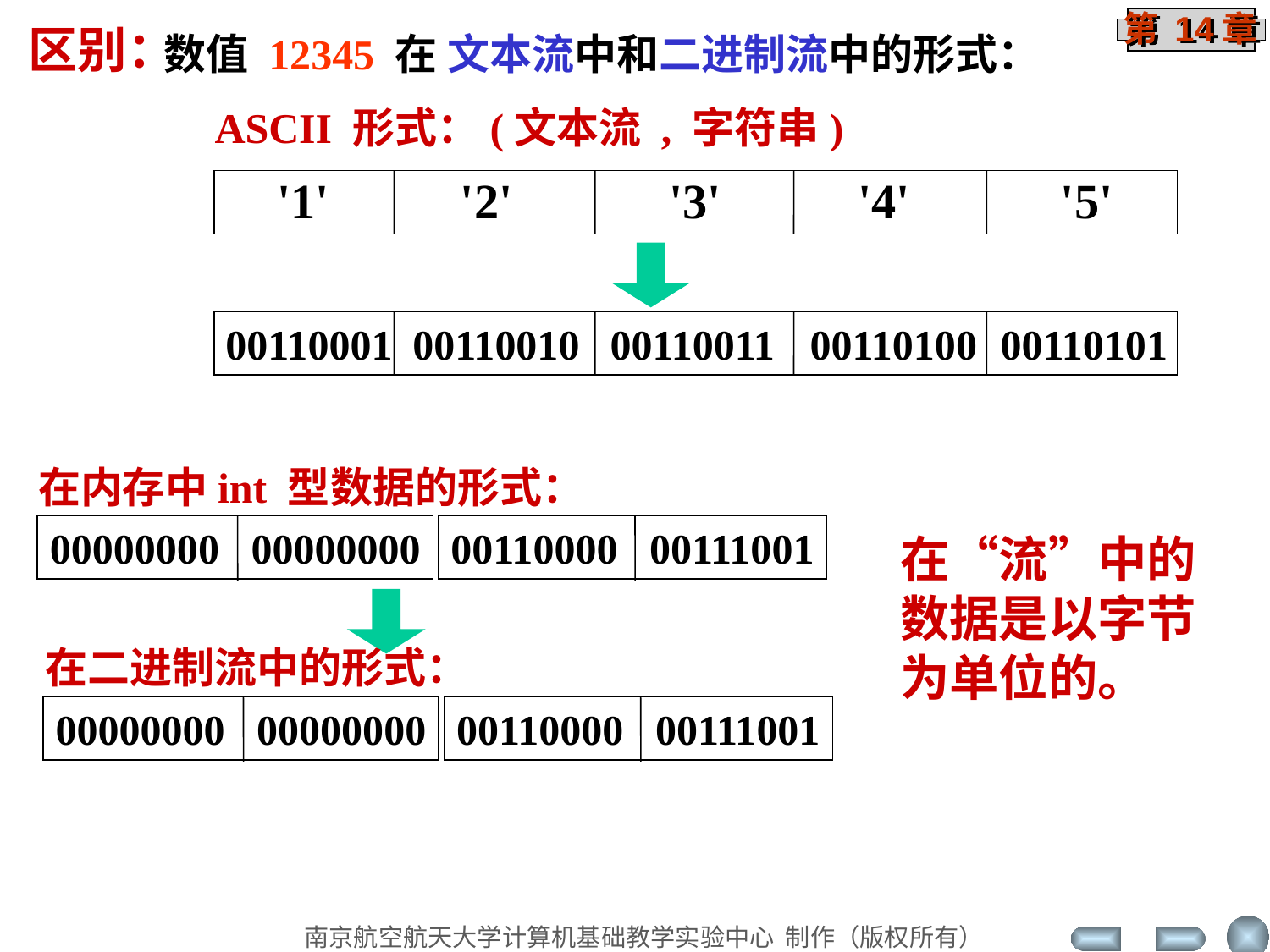

区别：
数值 12345 在 文本流中和二进制流中的形式：
  ASCII 形式：(文本流 , 字符串)
     '1'
    '2'
     '3'
    '4'
     '5'

00110001

00110010
00110011
00110100
00110101
在内存中int 型数据的形式：
00000000   00000000

00110000   00111001

在“流”中的
数据是以字节
为单位的。

在二进制流中的形式：
00000000   00000000

00110000   00111001